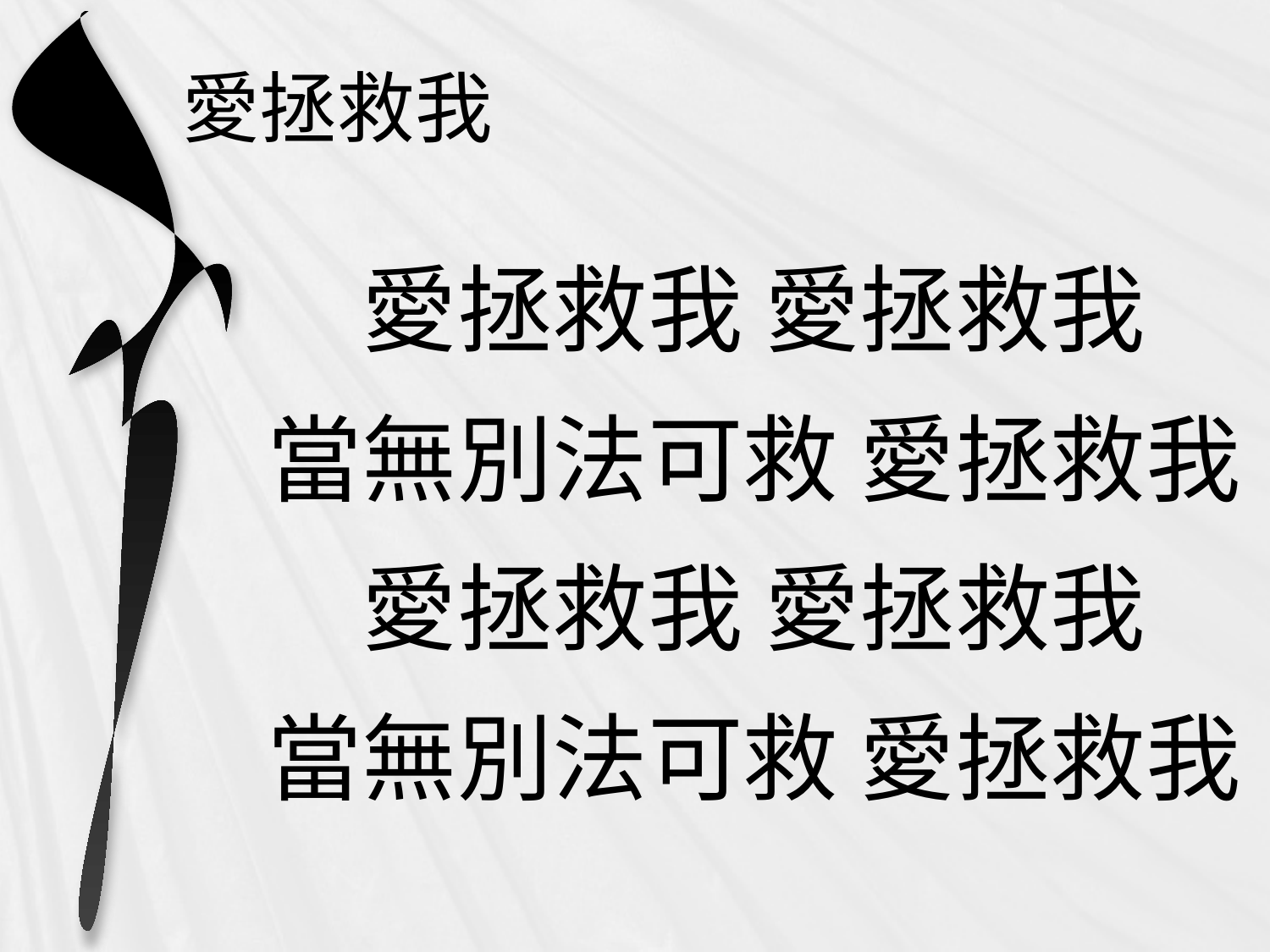

# 愛拯救我
愛拯救我 愛拯救我
當無別法可救 愛拯救我
愛拯救我 愛拯救我
當無別法可救 愛拯救我